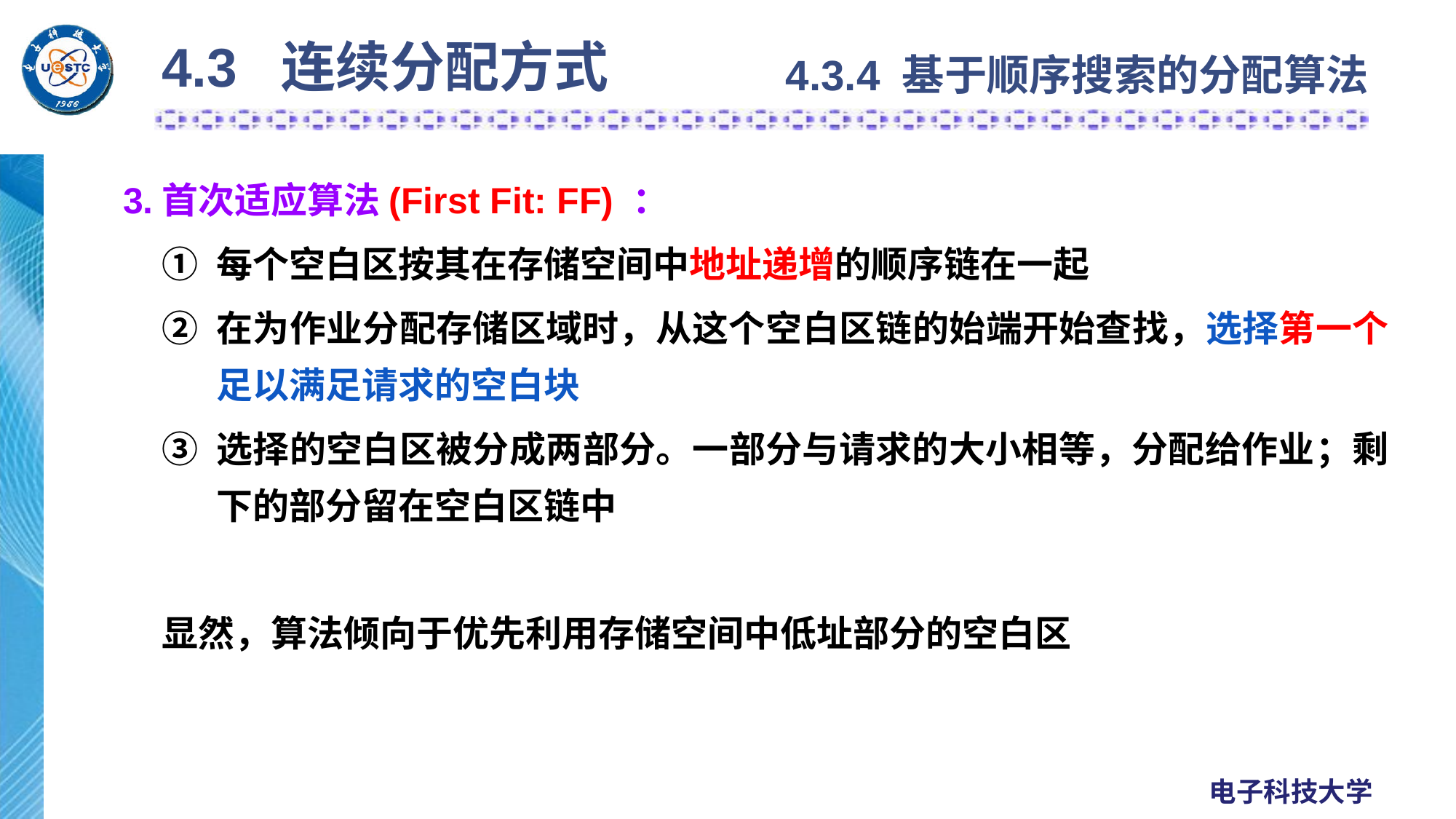

4.3  连续分配方式
4.3.4 基于顺序搜索的分配算法
3.首次适应算法(First Fit: FF) ：
每个空白区按其在存储空间中地址递增的顺序链在一起
在为作业分配存储区域时，从这个空白区链的始端开始查找，选择第一个足以满足请求的空白块
选择的空白区被分成两部分。一部分与请求的大小相等，分配给作业；剩下的部分留在空白区链中

显然，算法倾向于优先利用存储空间中低址部分的空白区